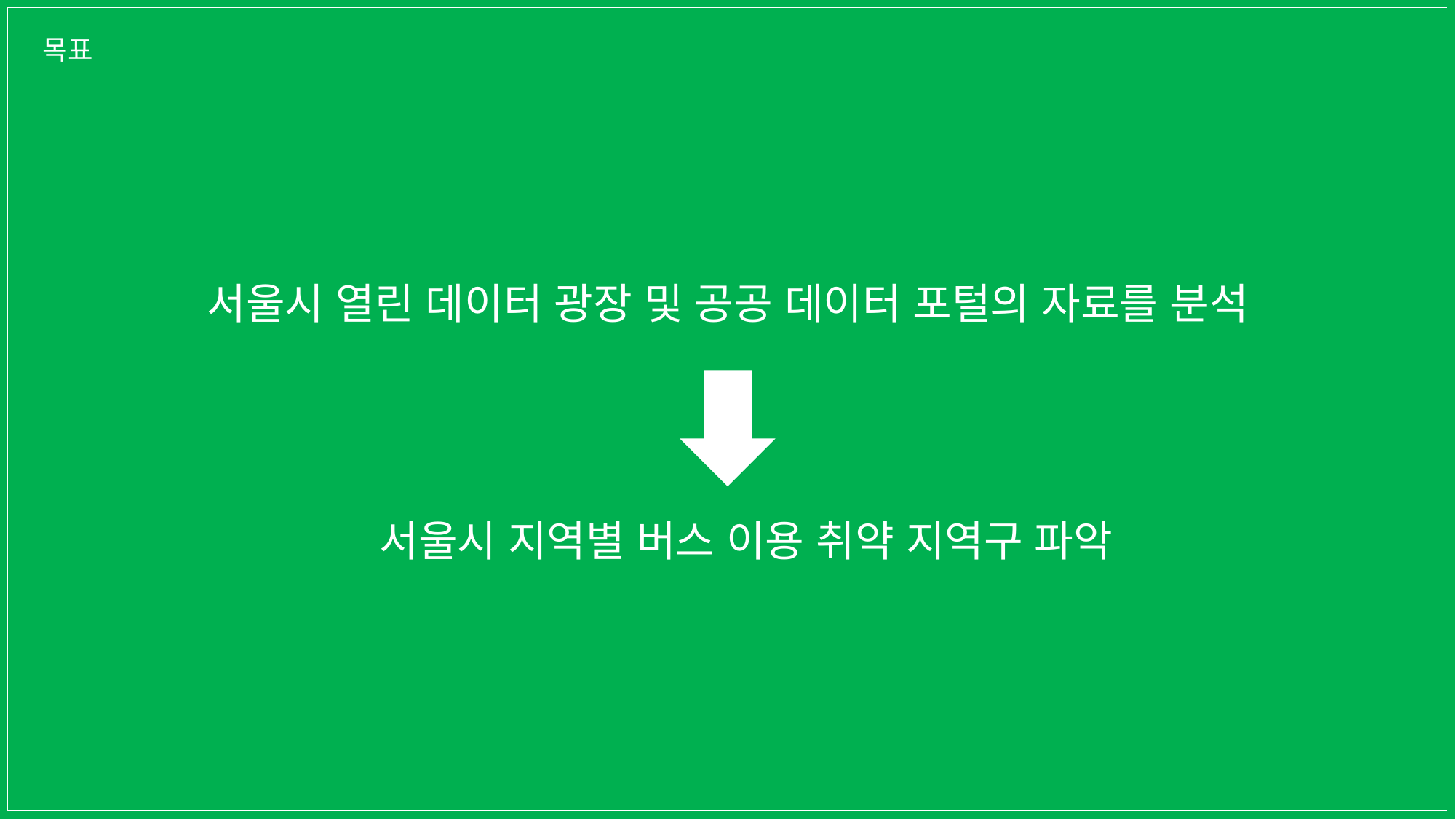

목표
서울시 열린 데이터 광장 및 공공 데이터 포털의 자료를 분석

서울시 지역별 버스 이용 취약 지역구 파악